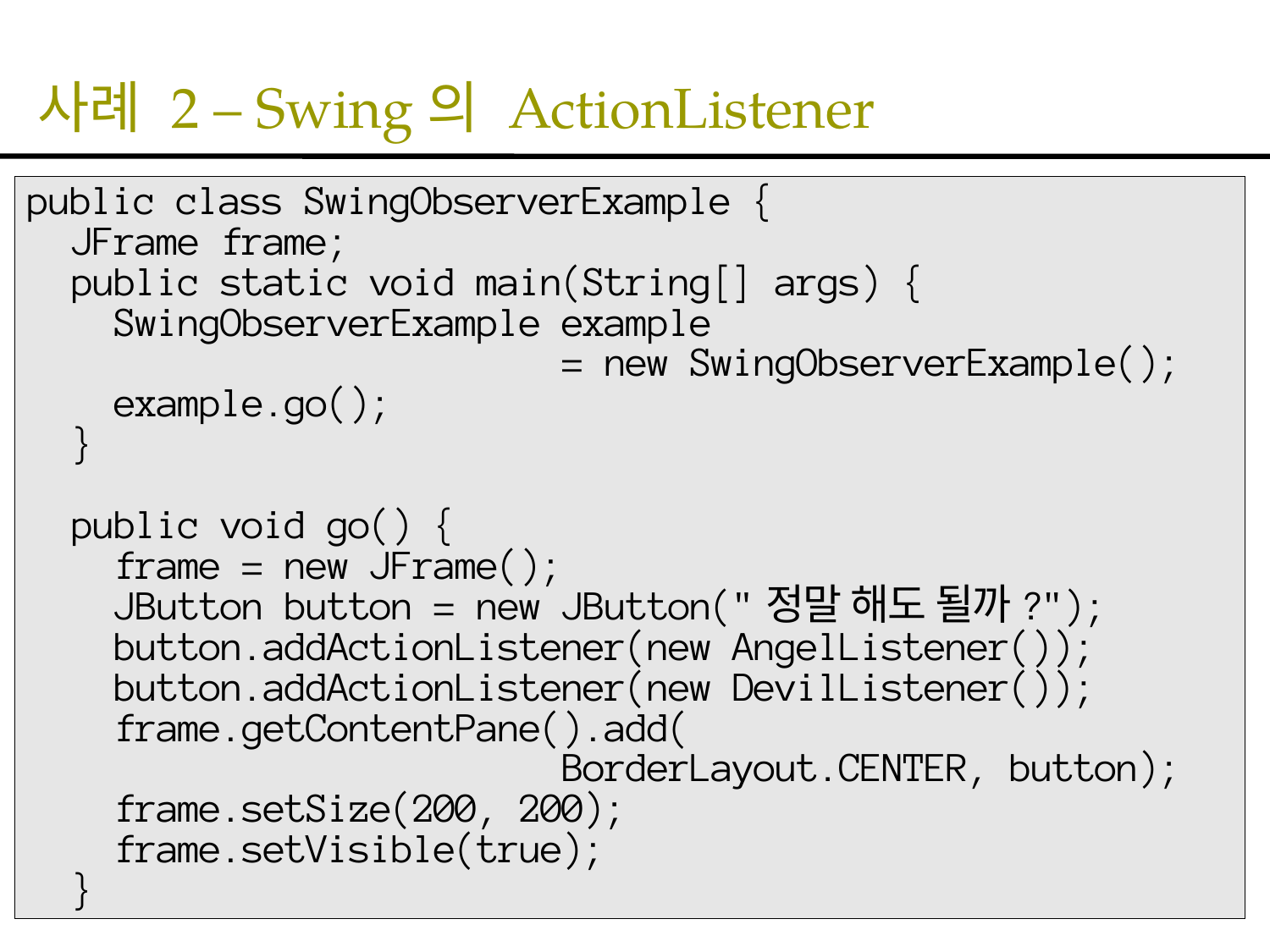

# 사례 2 – Swing의 ActionListener

public class SwingObserverExample {
  JFrame frame;
  public static void main(String[] args) {
    SwingObserverExample example
                         = new SwingObserverExample();
    example.go();
  }

  public void go() {
    frame = new JFrame();
    JButton button = new JButton("정말 해도 될까?");
    button.addActionListener(new AngelListener());
    button.addActionListener(new DevilListener());
    frame.getContentPane().add(
                         BorderLayout.CENTER, button);
    frame.setSize(200, 200);
    frame.setVisible(true);
  }